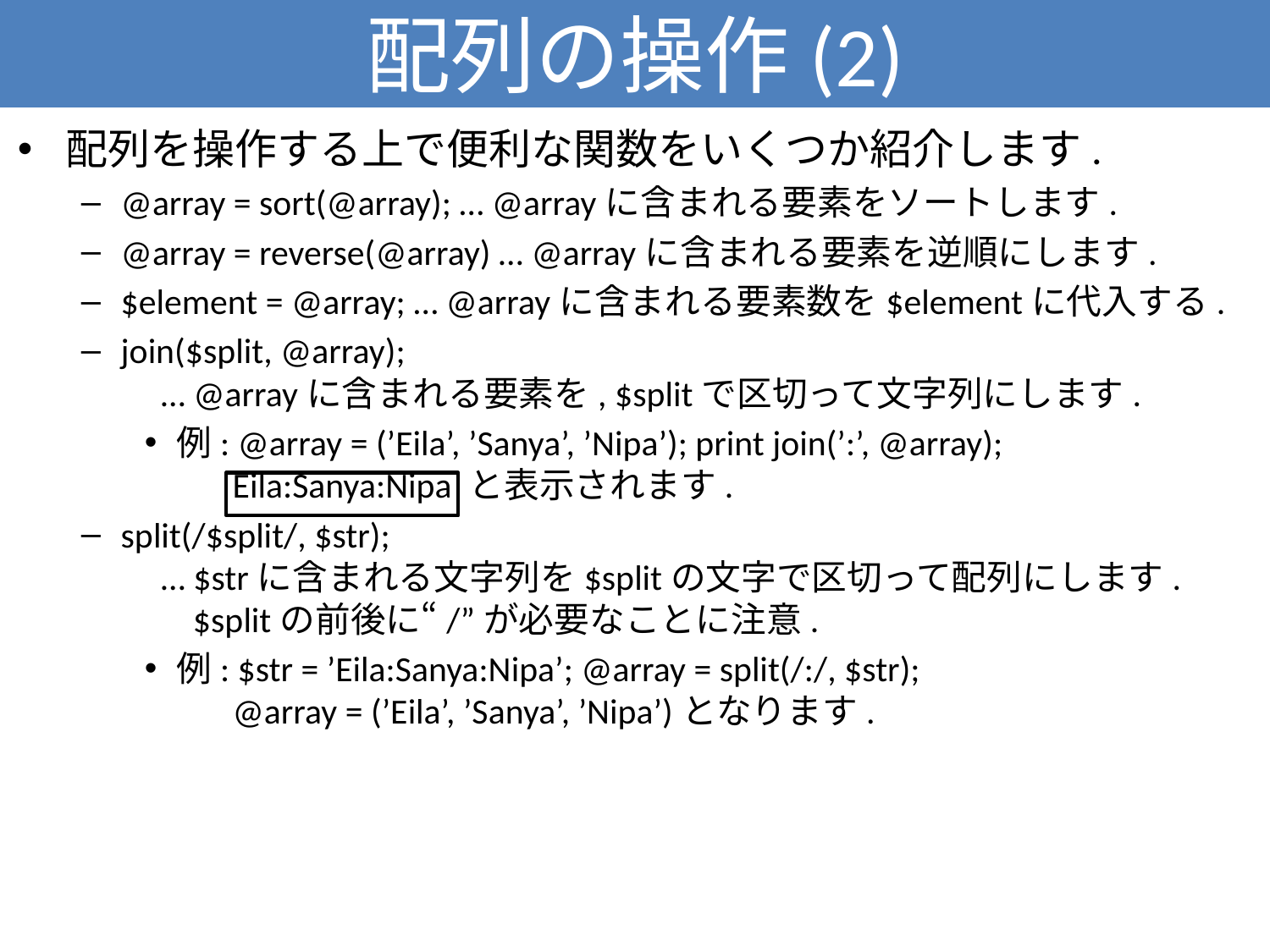

配列の操作(2)
配列を操作する上で便利な関数をいくつか紹介します.
@array = sort(@array); … @arrayに含まれる要素をソートします.
@array = reverse(@array) … @arrayに含まれる要素を逆順にします.
$element = @array; … @arrayに含まれる要素数を$elementに代入する.
join($split, @array);
     … @arrayに含まれる要素を, $splitで区切って文字列にします.
例: @array = (’Eila’, ’Sanya’, ’Nipa’); print join(’:’, @array);
       Eila:Sanya:Nipa と表示されます.
split(/$split/, $str);
     … $strに含まれる文字列を$splitの文字で区切って配列にします.
         $splitの前後に“/”が必要なことに注意.
例: $str = ’Eila:Sanya:Nipa’; @array = split(/:/, $str);
       @array = (’Eila’, ’Sanya’, ’Nipa’)となります.